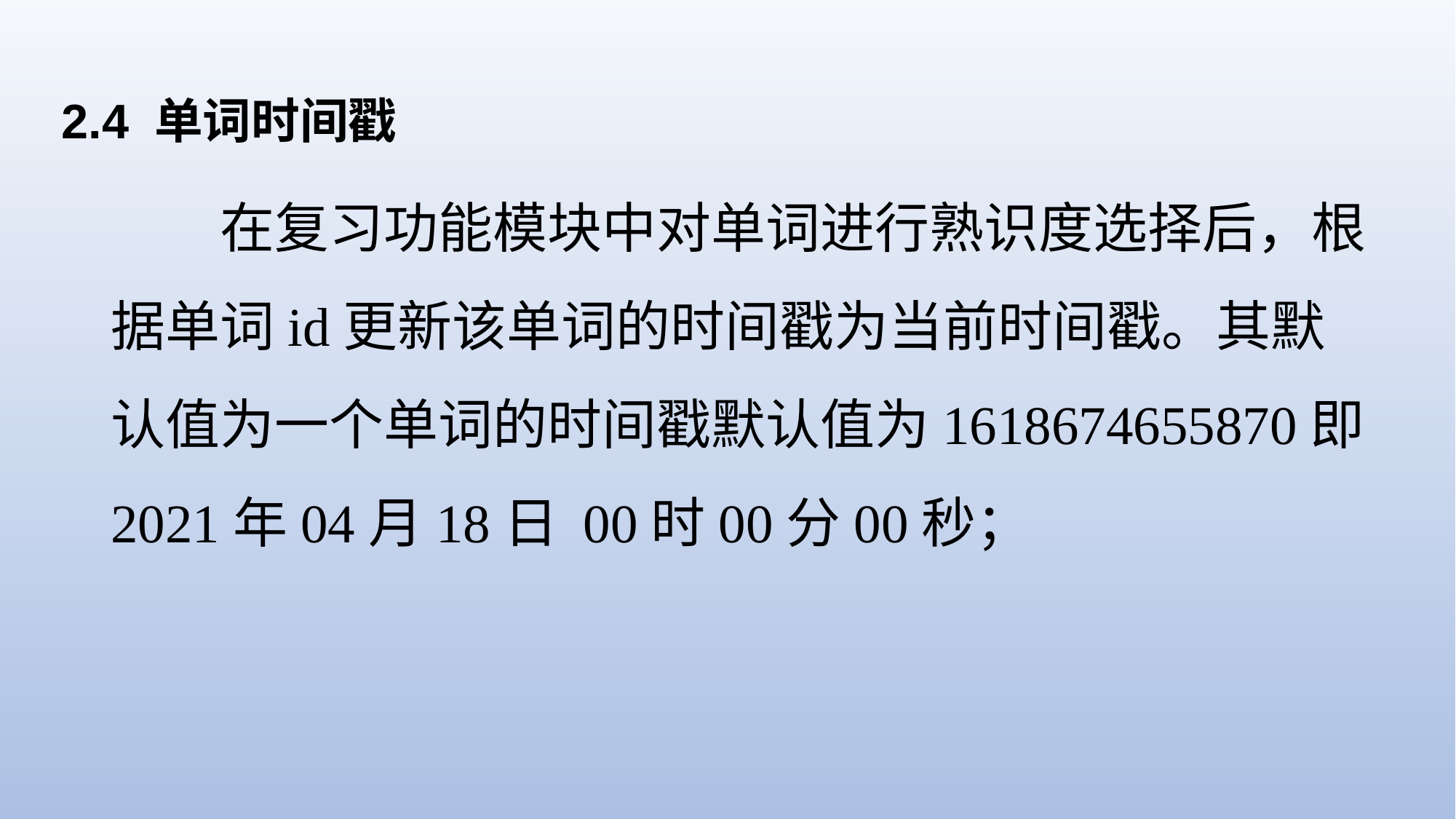

# 2.4 单词时间戳
	在复习功能模块中对单词进行熟识度选择后，根据单词id更新该单词的时间戳为当前时间戳。其默认值为一个单词的时间戳默认值为1618674655870即2021年04月18日 00时00分00秒；